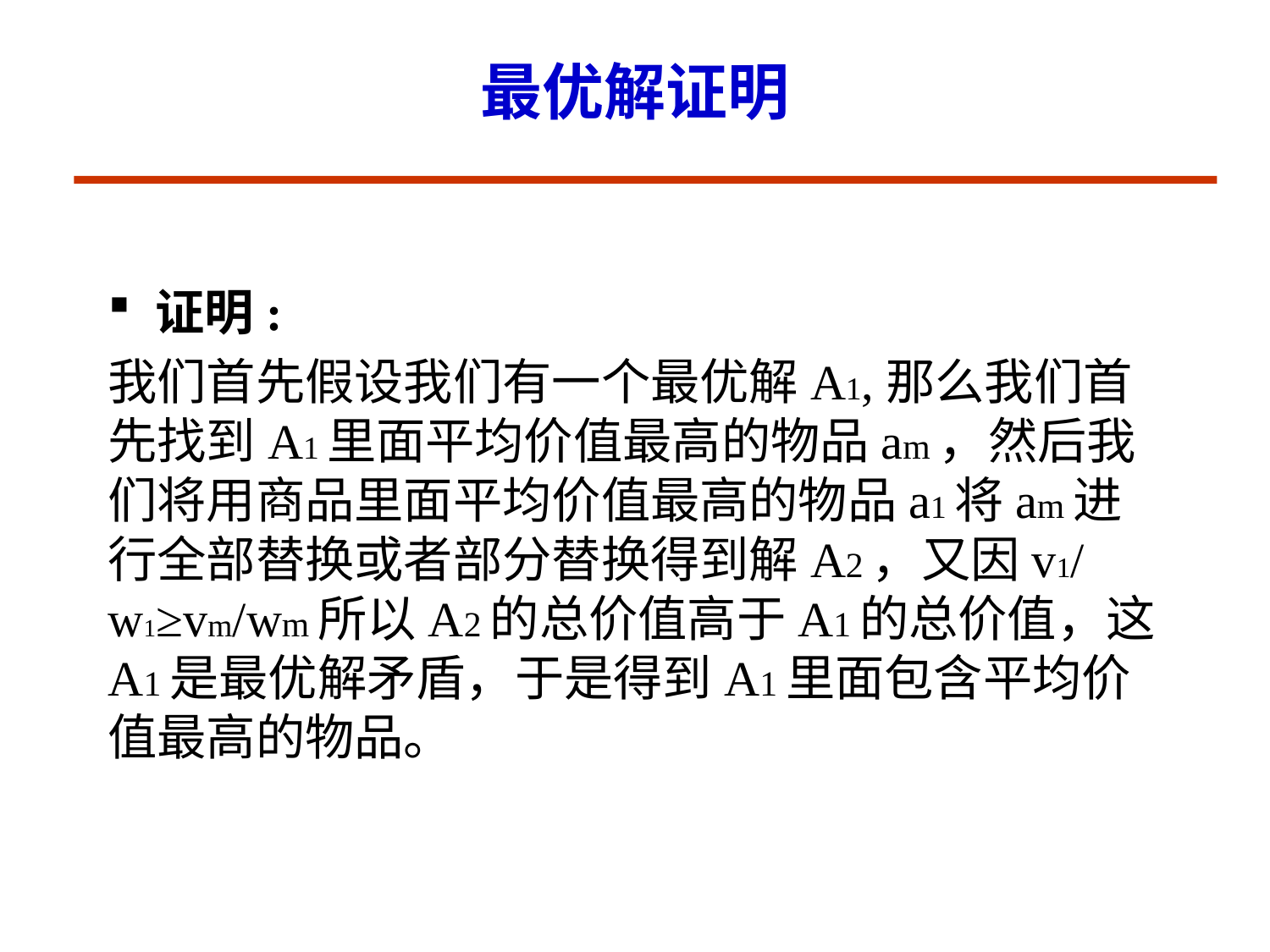

# 最优解证明
证明:
我们首先假设我们有一个最优解A1,那么我们首先找到A1里面平均价值最高的物品am，然后我们将用商品里面平均价值最高的物品a1将am进行全部替换或者部分替换得到解A2，又因v1/w1≥vm/wm所以A2的总价值高于A1的总价值，这A1是最优解矛盾，于是得到A1里面包含平均价值最高的物品。